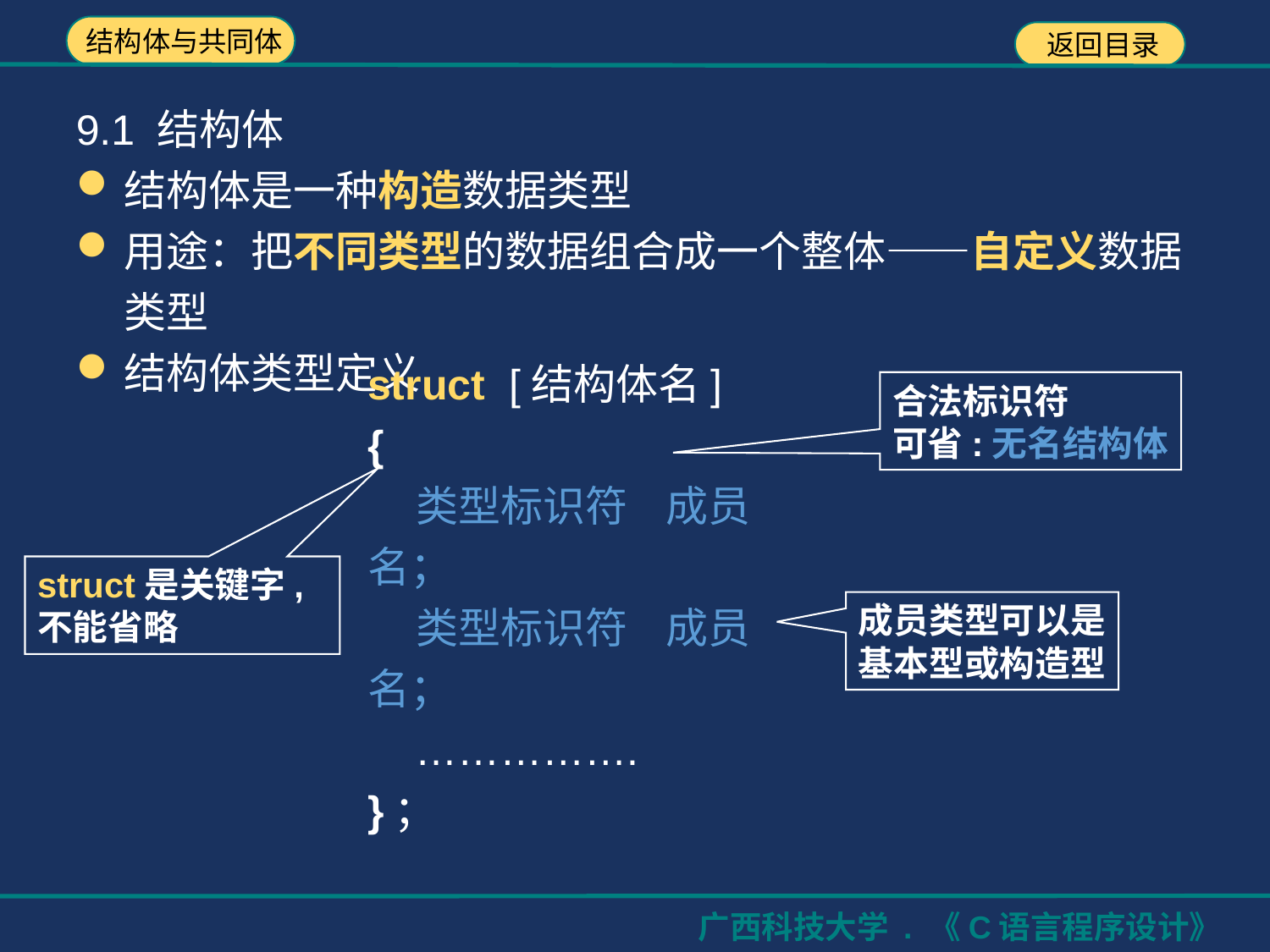

9.1 结构体
结构体是一种构造数据类型
用途：把不同类型的数据组合成一个整体——自定义数据类型
结构体类型定义
合法标识符
可省:无名结构体
struct  [结构体名]
{
    类型标识符    成员名；
    类型标识符    成员名；
    …………….
}；
struct是关键字,
不能省略
成员类型可以是
基本型或构造型